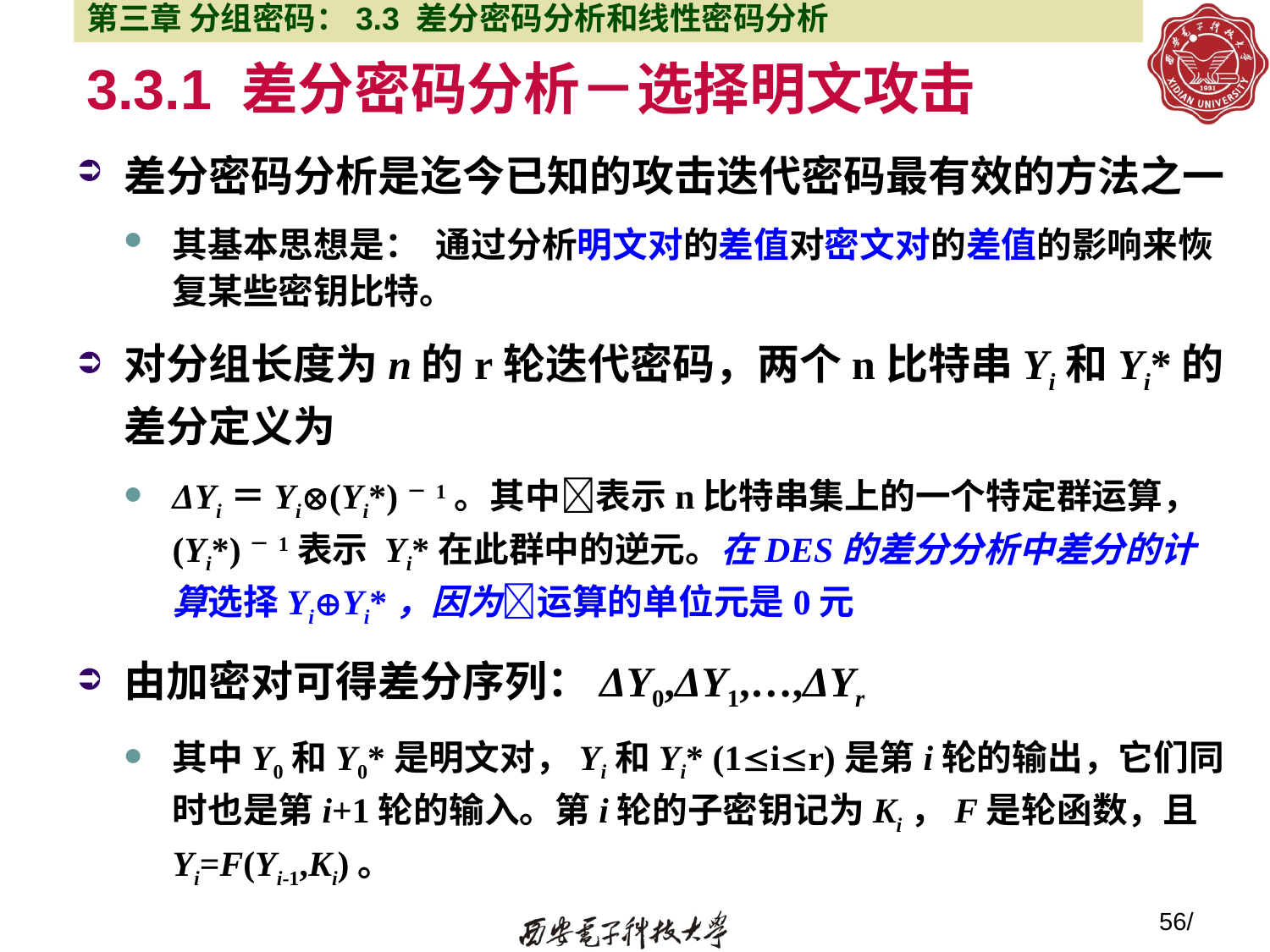

第三章 分组密码：3.3 差分密码分析和线性密码分析
# 3.3.1 差分密码分析－选择明文攻击
差分密码分析是迄今已知的攻击迭代密码最有效的方法之一
其基本思想是：  通过分析明文对的差值对密文对的差值的影响来恢复某些密钥比特。
对分组长度为n的r轮迭代密码，两个n比特串Yi和Yi*的差分定义为
ΔYi＝Yi⊗(Yi*)－1。其中⊗表示n比特串集上的一个特定群运算，(Yi*)－1表示 Yi*在此群中的逆元。在DES的差分分析中差分的计算选择Yi⊕Yi*，因为⊕运算的单位元是0元
由加密对可得差分序列：ΔY0,ΔY1,…,ΔYr
其中Y0和Y0*是明文对，Yi和Yi* (1≤i≤r)是第i轮的输出，它们同时也是第i+1轮的输入。第i轮的子密钥记为Ki，F是轮函数，且Yi=F(Yi-1,Ki)。
56/